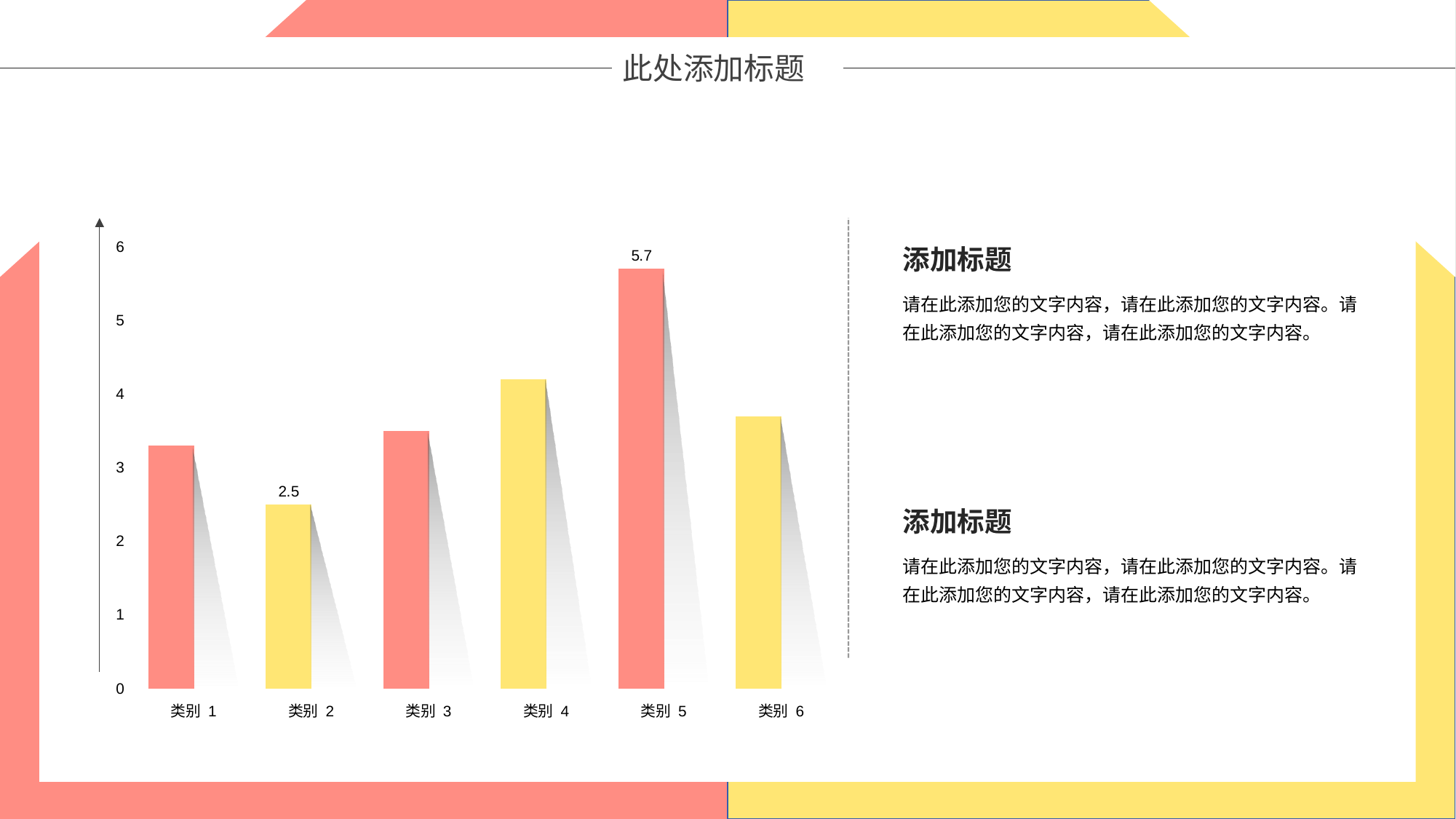

此处添加标题

### Chart

| Category | 系列2 | 系列 1 |
|---|---|---|
| 类别 1 | 3.3 | 3.3 |
| 类别 2 | 2.5 | 2.5 |
| 类别 3 | 3.5 | 3.5 |
| 类别 4 | 4.2 | 4.2 |
| 类别 5 | 5.7 | 5.7 |
| 类别 6 | 3.7 | 3.7 |
添加标题
请在此添加您的文字内容，请在此添加您的文字内容。请在此添加您的文字内容，请在此添加您的文字内容。
添加标题
请在此添加您的文字内容，请在此添加您的文字内容。请在此添加您的文字内容，请在此添加您的文字内容。